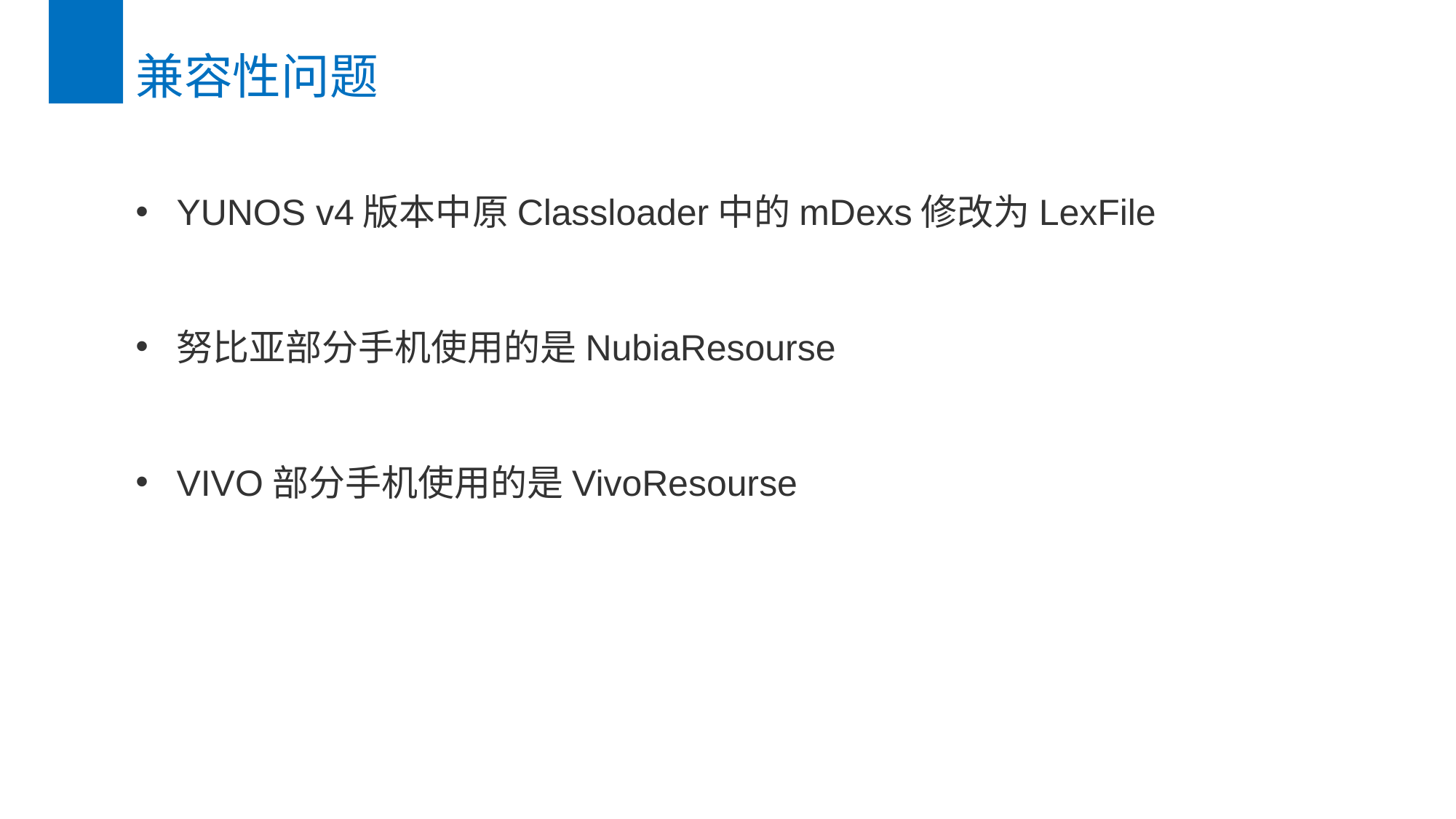

# 兼容性问题
YUNOS v4版本中原Classloader中的mDexs修改为LexFile

努比亚部分手机使用的是NubiaResourse

VIVO部分手机使用的是VivoResourse